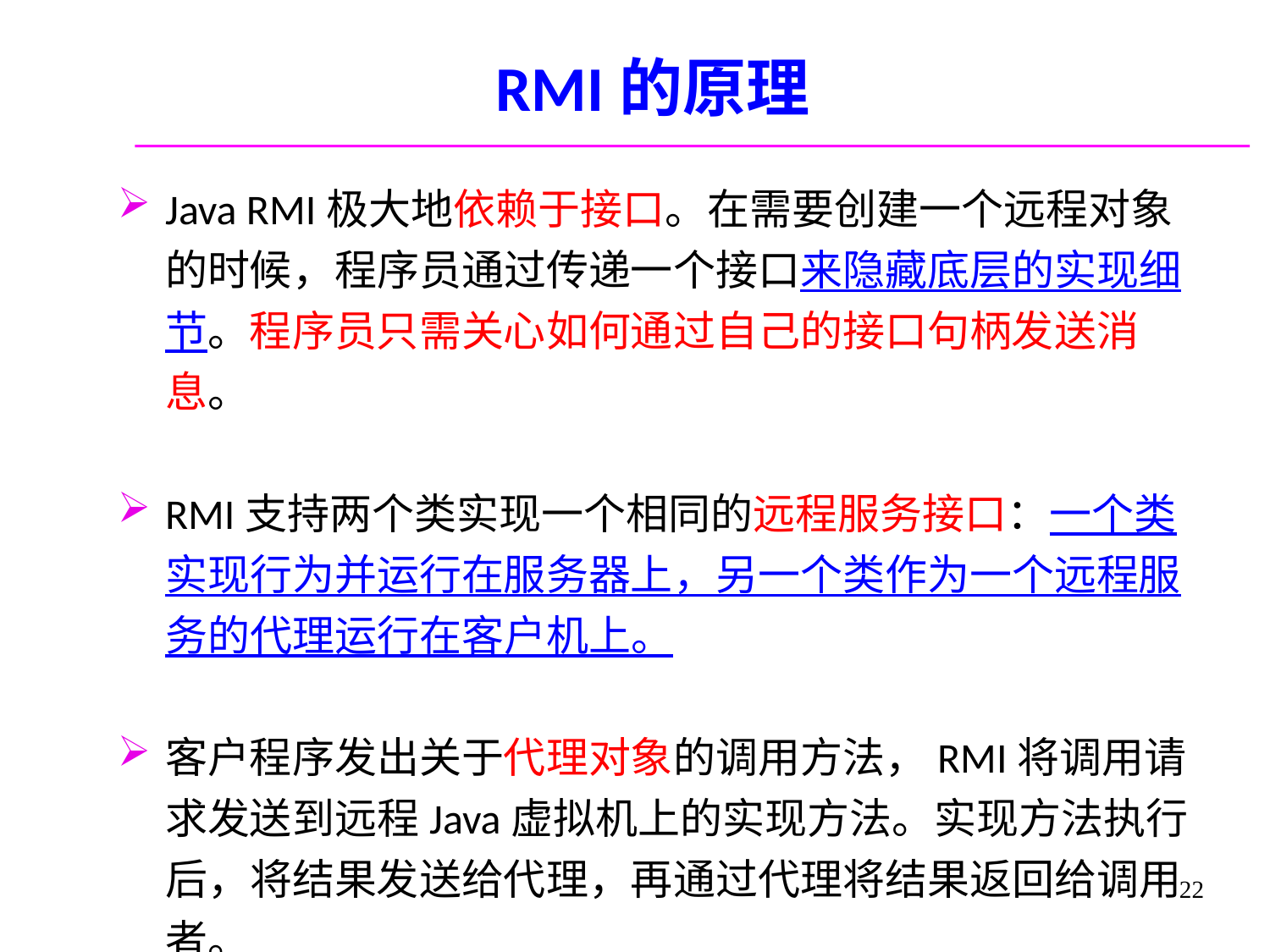

# RMI的原理
Java RMI极大地依赖于接口。在需要创建一个远程对象的时候，程序员通过传递一个接口来隐藏底层的实现细节。程序员只需关心如何通过自己的接口句柄发送消息。

RMI支持两个类实现一个相同的远程服务接口：一个类实现行为并运行在服务器上，另一个类作为一个远程服务的代理运行在客户机上。

客户程序发出关于代理对象的调用方法，RMI将调用请求发送到远程Java虚拟机上的实现方法。实现方法执行后，将结果发送给代理，再通过代理将结果返回给调用者。

22